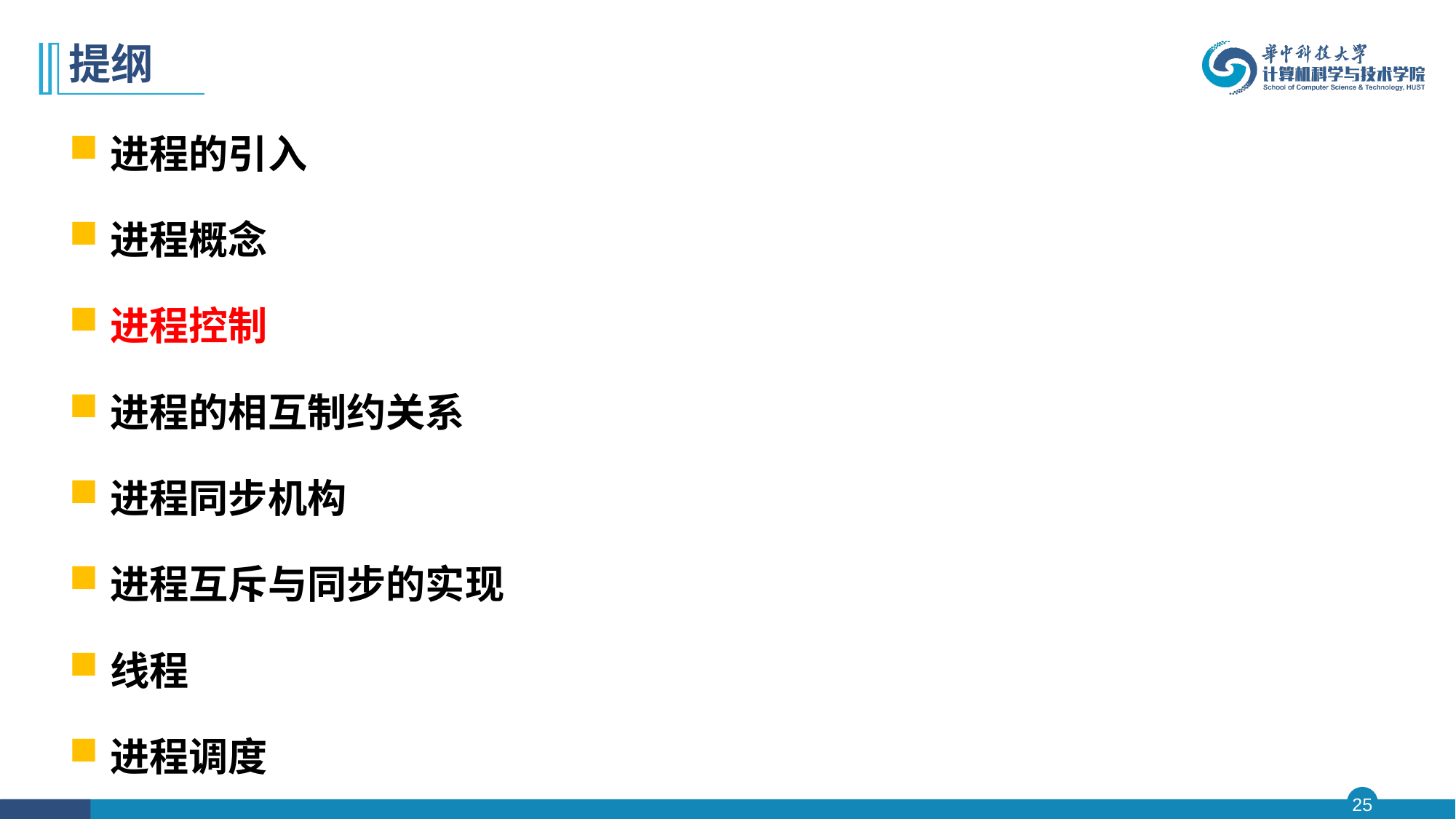

# 提纲
进程的引入
进程概念
进程控制
进程的相互制约关系
进程同步机构
进程互斥与同步的实现
线程
进程调度